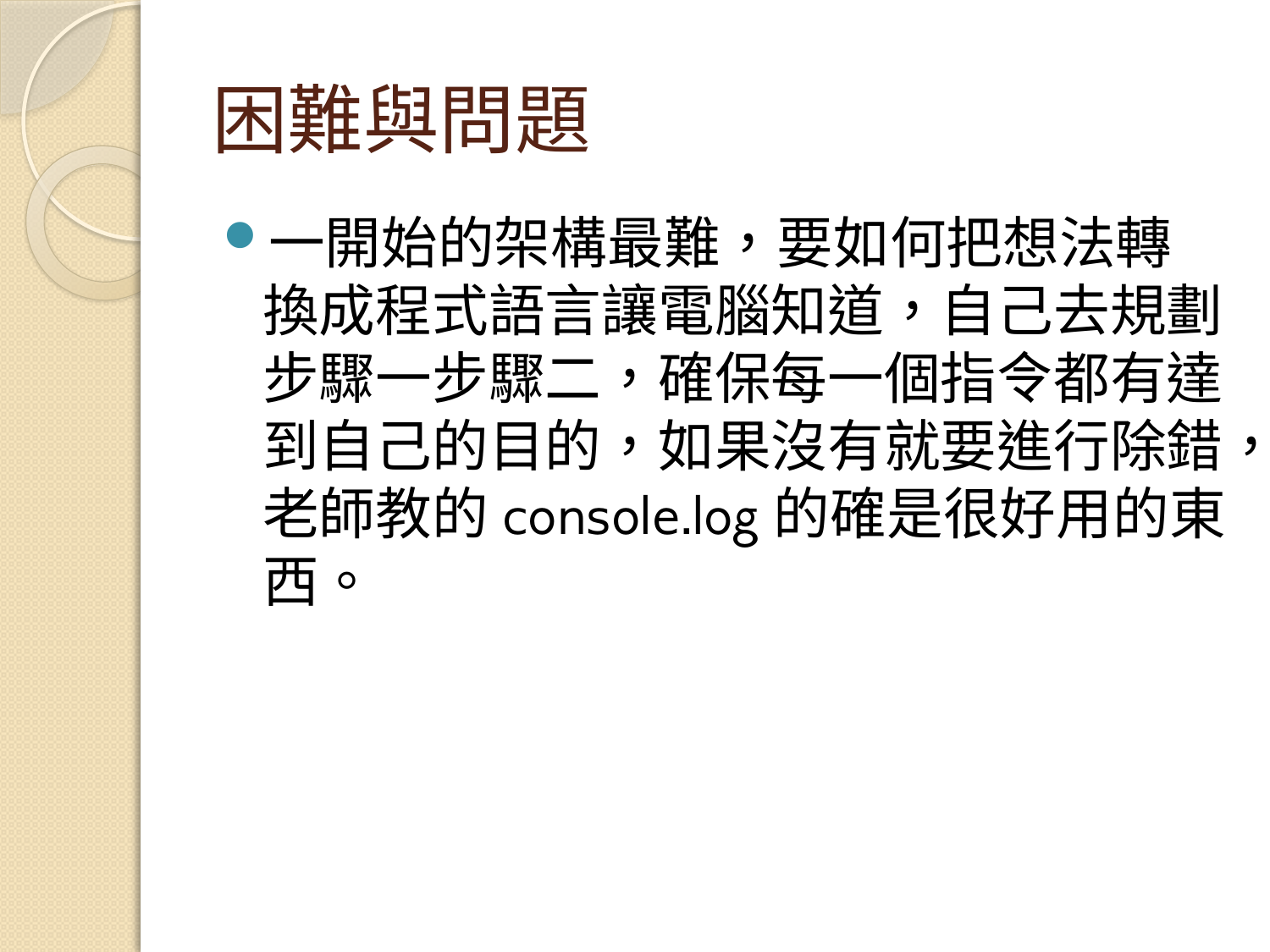

# 困難與問題
一開始的架構最難，要如何把想法轉換成程式語言讓電腦知道，自己去規劃步驟一步驟二，確保每一個指令都有達到自己的目的，如果沒有就要進行除錯，老師教的console.log的確是很好用的東西。